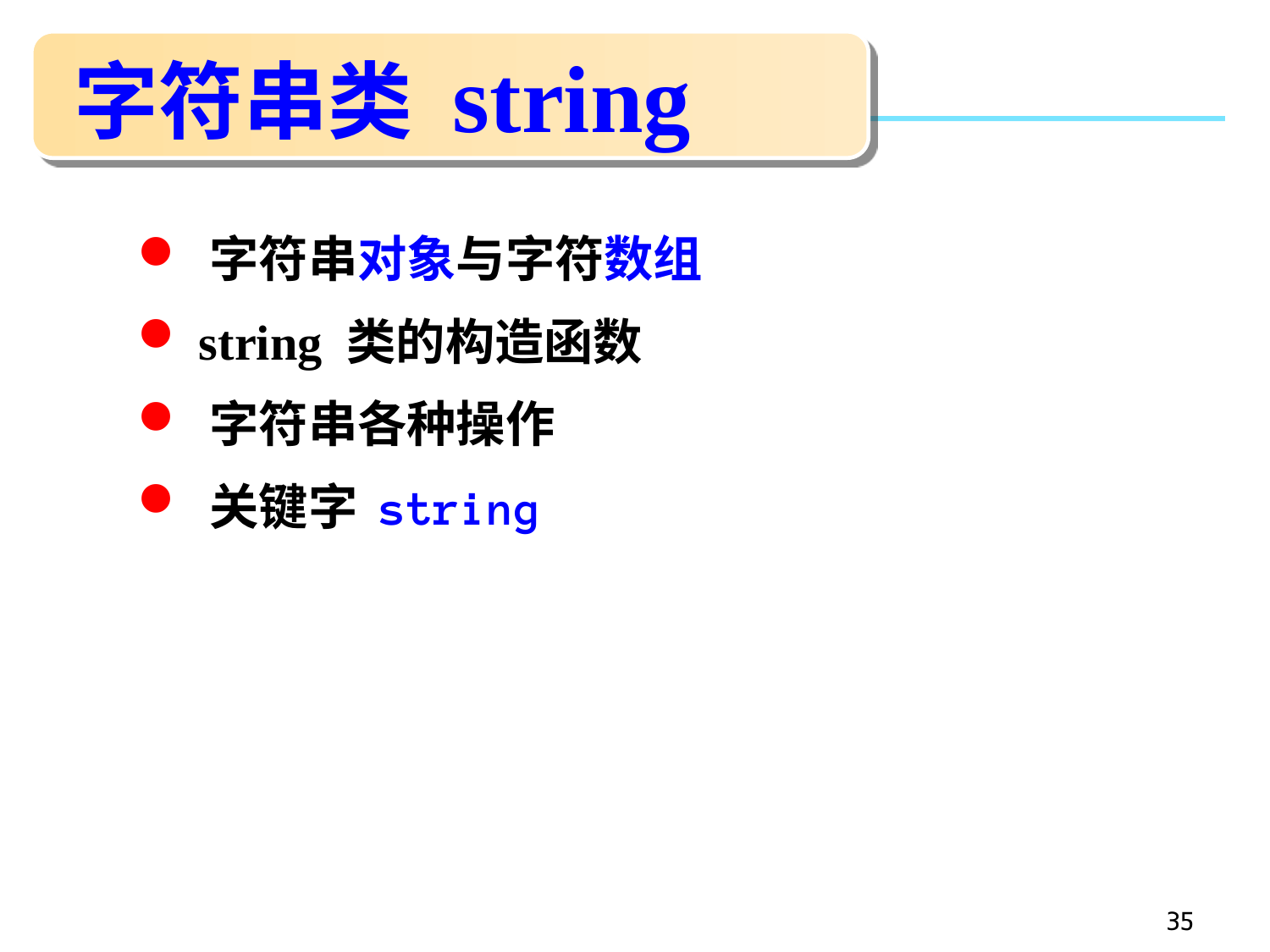

# 字符串类 string

 字符串对象与字符数组
 string 类的构造函数
 字符串各种操作
 关键字 string
35